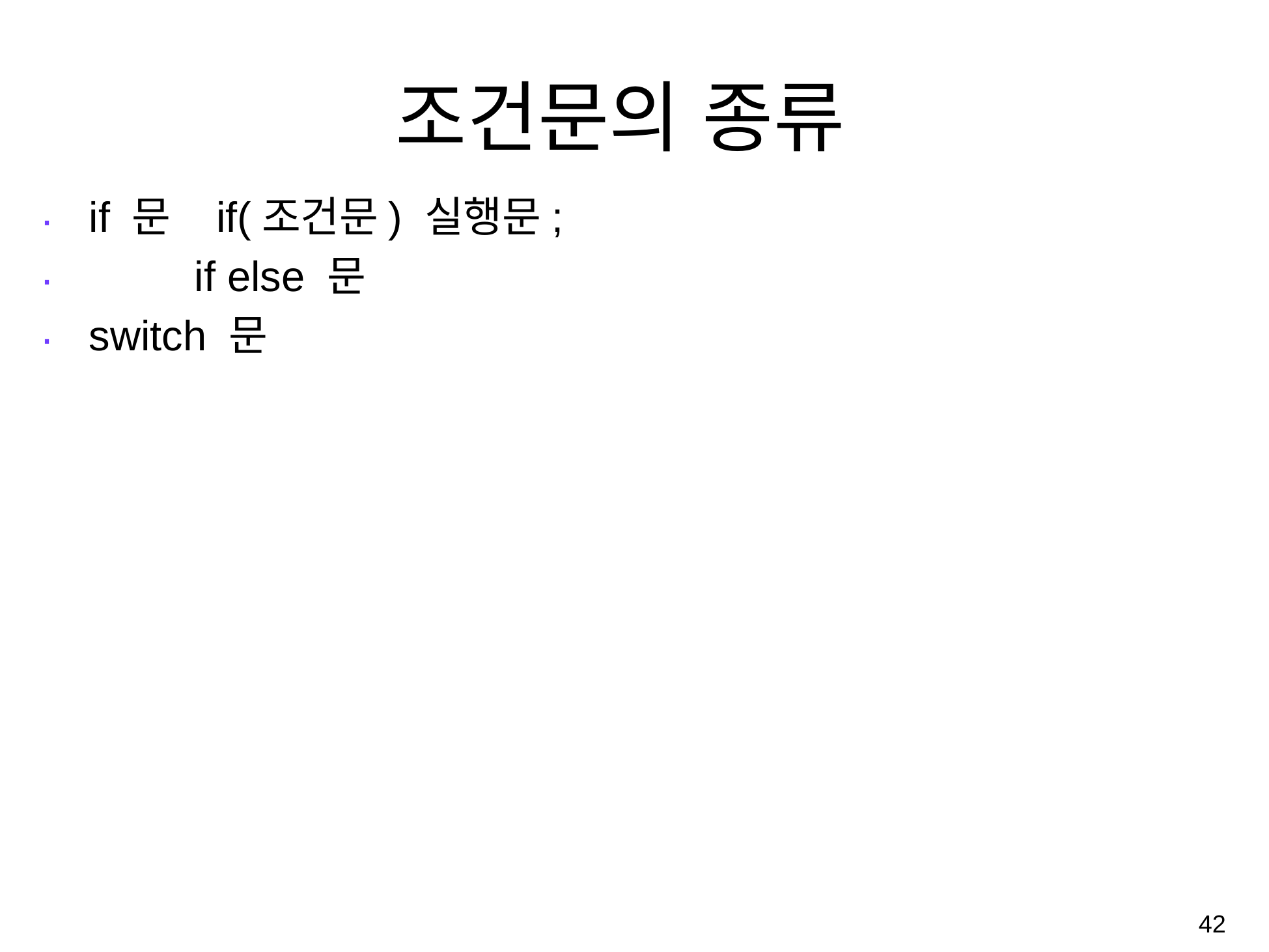

# 조건문의 종류
if 문   if(조건문) 실행문;
         if else 문
switch 문

42